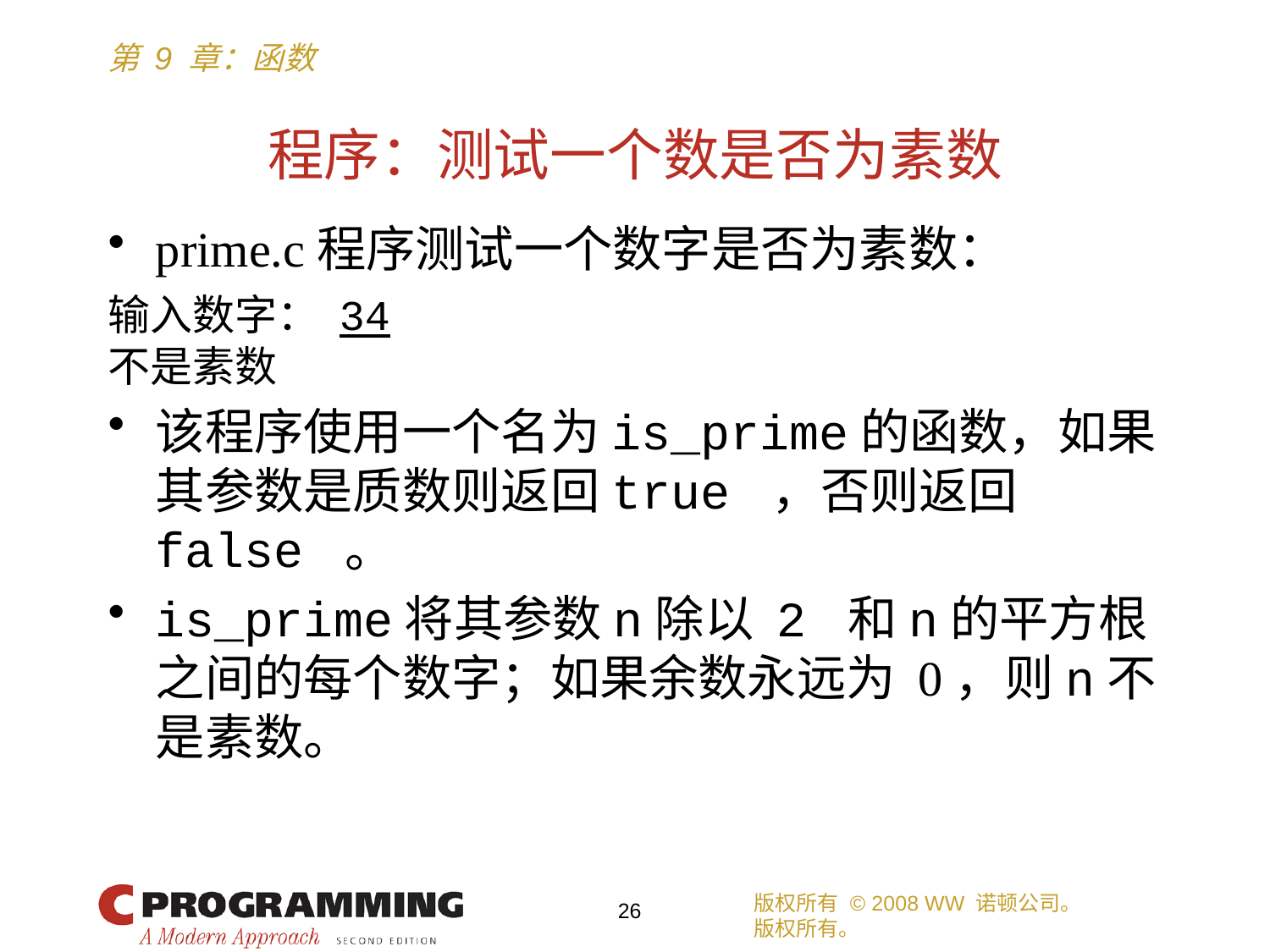

# 程序：测试一个数是否为素数
prime.c程序测试一个数字是否为素数：
输入数字： 34
不是素数
该程序使用一个名为is_prime的函数，如果其参数是质数则返回true ，否则返回false 。
is_prime将其参数n除以 2 和n的平方根之间的每个数字；如果余数永远为 0，则n不是素数。
版权所有 © 2008 WW 诺顿公司。
版权所有。
26